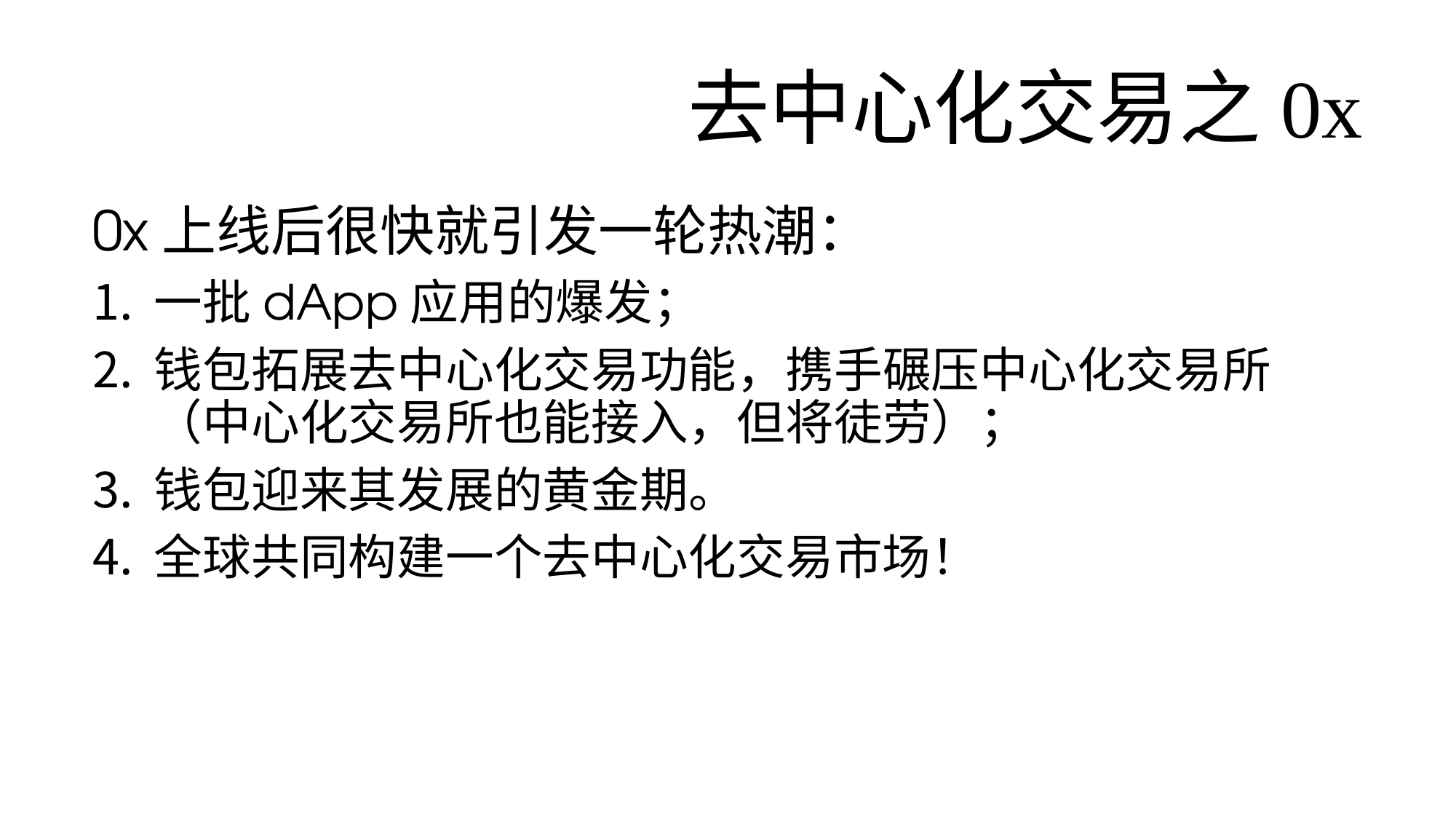

# 去中心化交易之0x
0x上线后很快就引发一轮热潮：
一批dApp应用的爆发；
钱包拓展去中心化交易功能，携手碾压中心化交易所（中心化交易所也能接入，但将徒劳）；
钱包迎来其发展的黄金期。
全球共同构建一个去中心化交易市场！